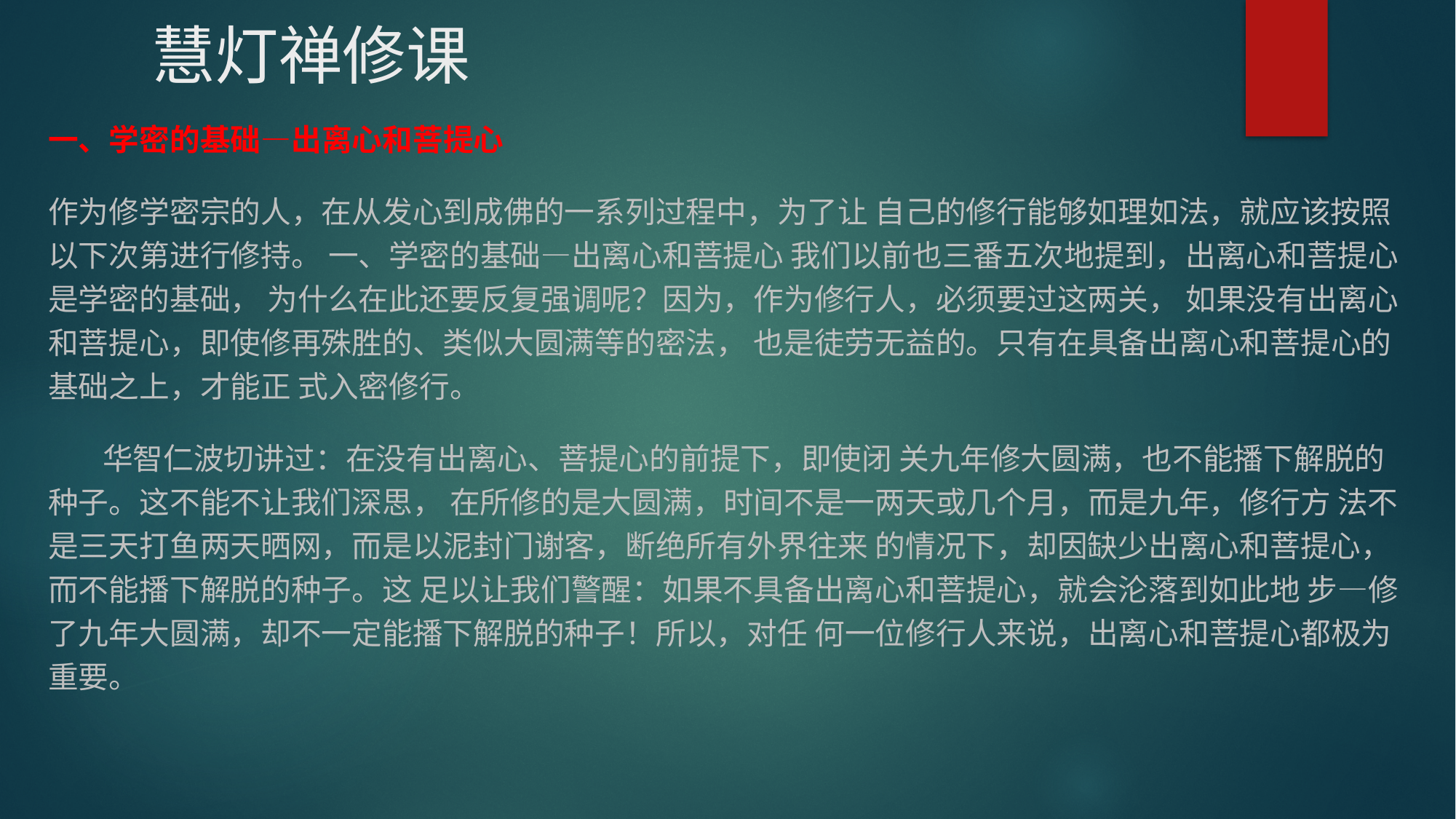

慧灯禅修课
一、学密的基础—出离心和菩提心
作为修学密宗的人，在从发心到成佛的一系列过程中，为了让 自己的修行能够如理如法，就应该按照以下次第进行修持。 一、学密的基础—出离心和菩提心 我们以前也三番五次地提到，出离心和菩提心是学密的基础， 为什么在此还要反复强调呢？因为，作为修行人，必须要过这两关， 如果没有出离心和菩提心，即使修再殊胜的、类似大圆满等的密法， 也是徒劳无益的。只有在具备出离心和菩提心的基础之上，才能正 式入密修行。
       华智仁波切讲过：在没有出离心、菩提心的前提下，即使闭 关九年修大圆满，也不能播下解脱的种子。这不能不让我们深思， 在所修的是大圆满，时间不是一两天或几个月，而是九年，修行方 法不是三天打鱼两天晒网，而是以泥封门谢客，断绝所有外界往来 的情况下，却因缺少出离心和菩提心，而不能播下解脱的种子。这 足以让我们警醒：如果不具备出离心和菩提心，就会沦落到如此地 步—修了九年大圆满，却不一定能播下解脱的种子！所以，对任 何一位修行人来说，出离心和菩提心都极为重要。